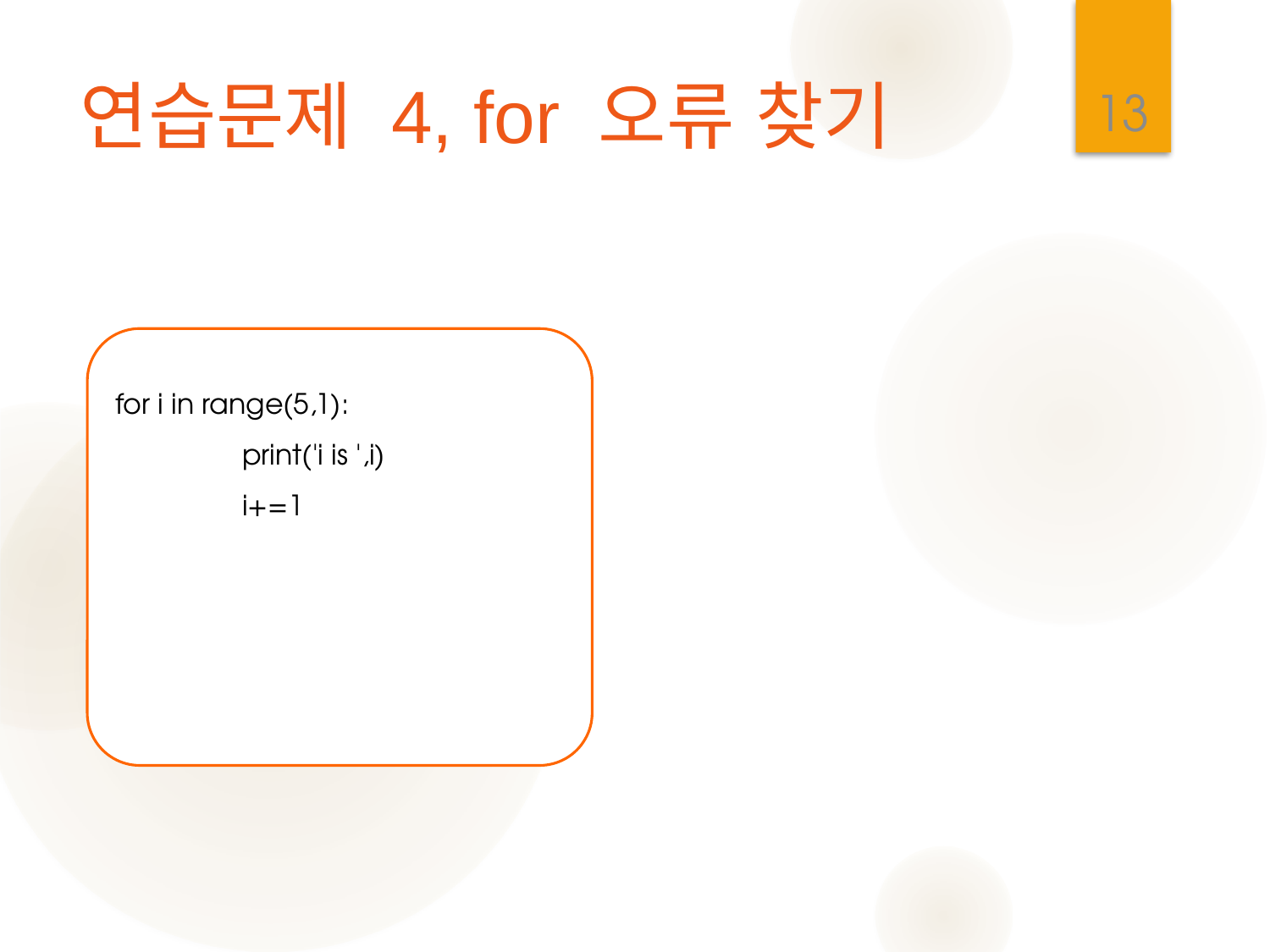

13
# 연습문제 4, for 오류 찾기
for i in range(5,1):
	print('i is ',i)
	i+=1